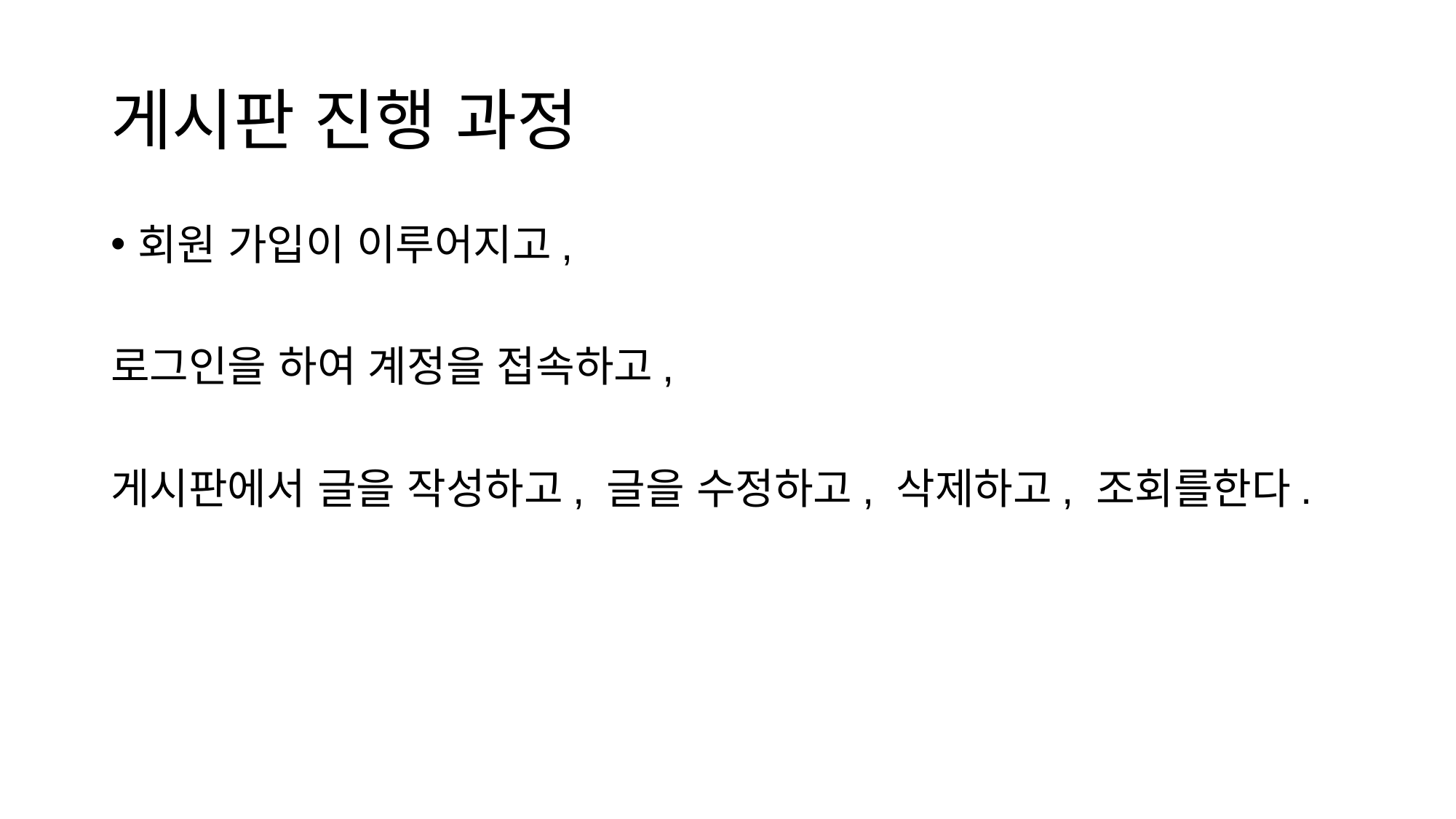

# 게시판 진행 과정
회원 가입이 이루어지고,

로그인을 하여 계정을 접속하고,

게시판에서 글을 작성하고, 글을 수정하고, 삭제하고, 조회를한다.